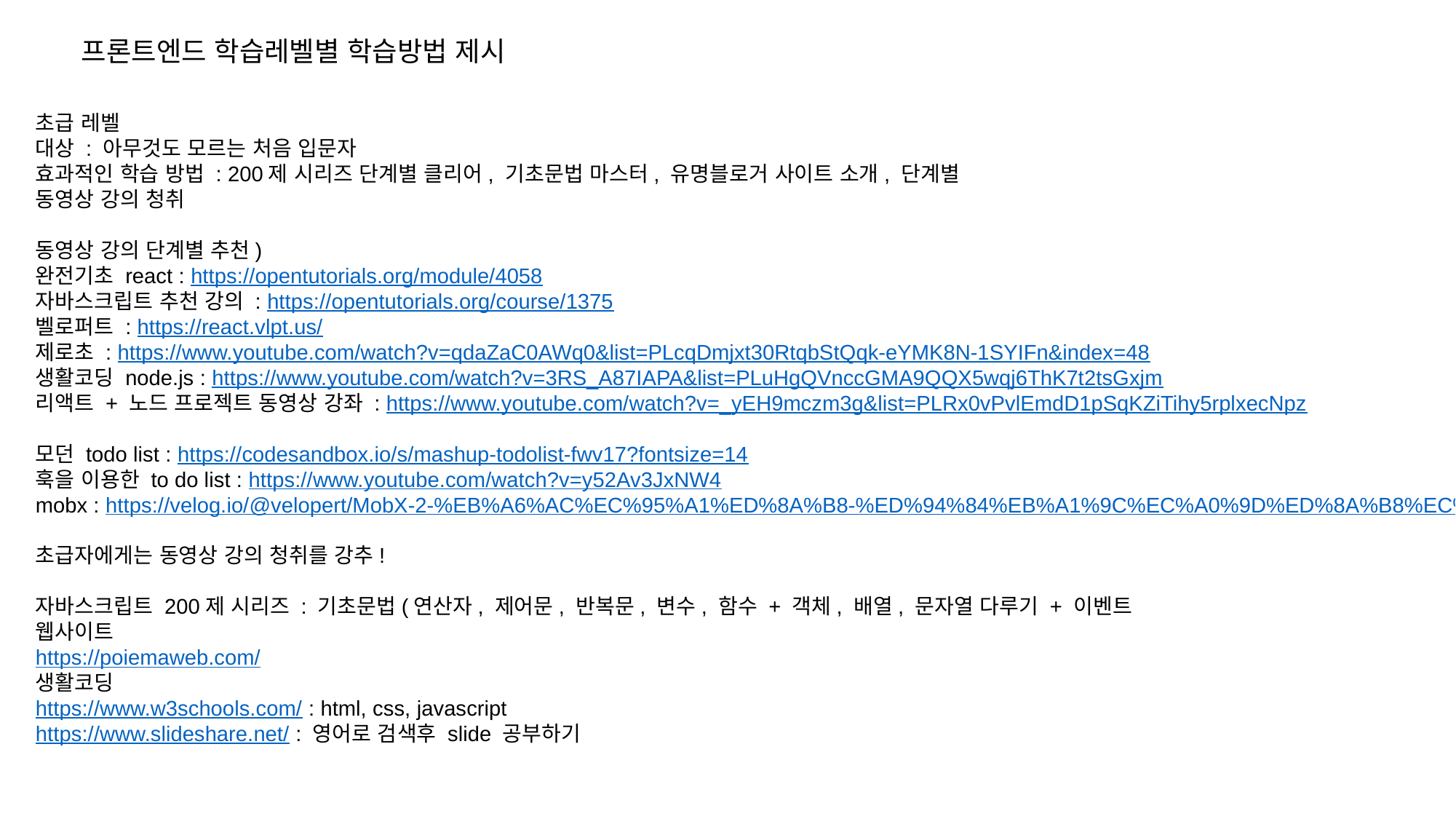

프론트엔드 학습레벨별 학습방법 제시
초급 레벨
대상 : 아무것도 모르는 처음 입문자
효과적인 학습 방법 : 200제 시리즈 단계별 클리어, 기초문법 마스터, 유명블로거 사이트 소개, 단계별
동영상 강의 청취

동영상 강의 단계별 추천)
완전기초 react : https://opentutorials.org/module/4058
자바스크립트 추천 강의 : https://opentutorials.org/course/1375
벨로퍼트 : https://react.vlpt.us/
제로초 : https://www.youtube.com/watch?v=qdaZaC0AWq0&list=PLcqDmjxt30RtqbStQqk-eYMK8N-1SYIFn&index=48
생활코딩 node.js : https://www.youtube.com/watch?v=3RS_A87IAPA&list=PLuHgQVnccGMA9QQX5wqj6ThK7t2tsGxjm
리액트 + 노드 프로젝트 동영상 강좌 : https://www.youtube.com/watch?v=_yEH9mczm3g&list=PLRx0vPvlEmdD1pSqKZiTihy5rplxecNpz

모던 todo list : https://codesandbox.io/s/mashup-todolist-fwv17?fontsize=14
훅을 이용한 to do list : https://www.youtube.com/watch?v=y52Av3JxNW4
mobx : https://velog.io/@velopert/MobX-2-%EB%A6%AC%EC%95%A1%ED%8A%B8-%ED%94%84%EB%A1%9C%EC%A0%9D%ED%8A%B8%EC%97%90%EC%84%9C-MobX-%EC%82%AC%EC%9A%A9%ED%95%98%EA%B8%B0-oejltas52z

초급자에게는 동영상 강의 청취를 강추!

자바스크립트 200제 시리즈 : 기초문법(연산자, 제어문, 반복문, 변수, 함수 + 객체, 배열, 문자열 다루기 + 이벤트
웹사이트
https://poiemaweb.com/
생활코딩
https://www.w3schools.com/ : html, css, javascript
https://www.slideshare.net/ : 영어로 검색후 slide 공부하기